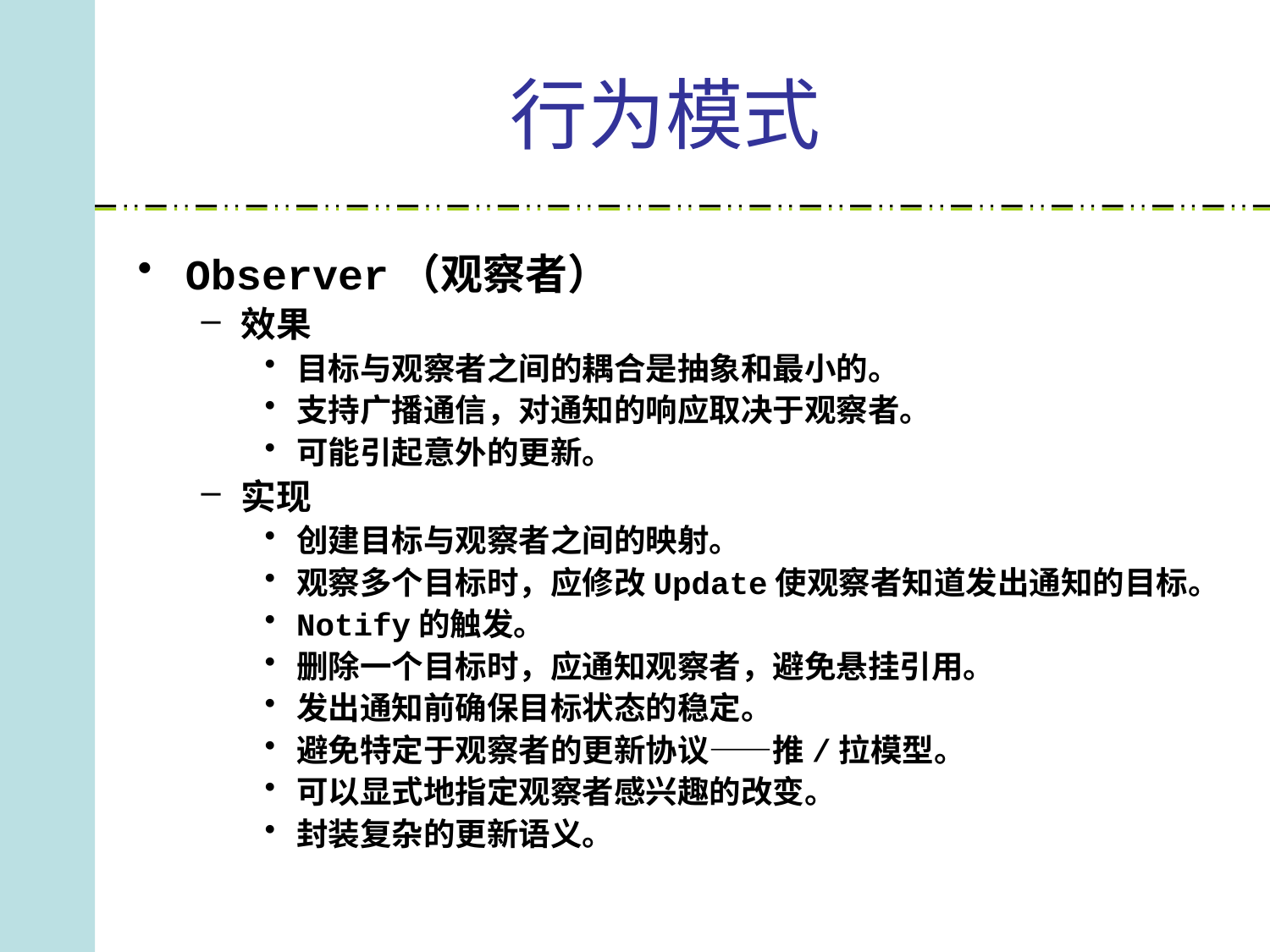

# 行为模式
Observer（观察者）
效果
目标与观察者之间的耦合是抽象和最小的。
支持广播通信，对通知的响应取决于观察者。
可能引起意外的更新。
实现
创建目标与观察者之间的映射。
观察多个目标时，应修改Update使观察者知道发出通知的目标。
Notify的触发。
删除一个目标时，应通知观察者，避免悬挂引用。
发出通知前确保目标状态的稳定。
避免特定于观察者的更新协议——推/拉模型。
可以显式地指定观察者感兴趣的改变。
封装复杂的更新语义。